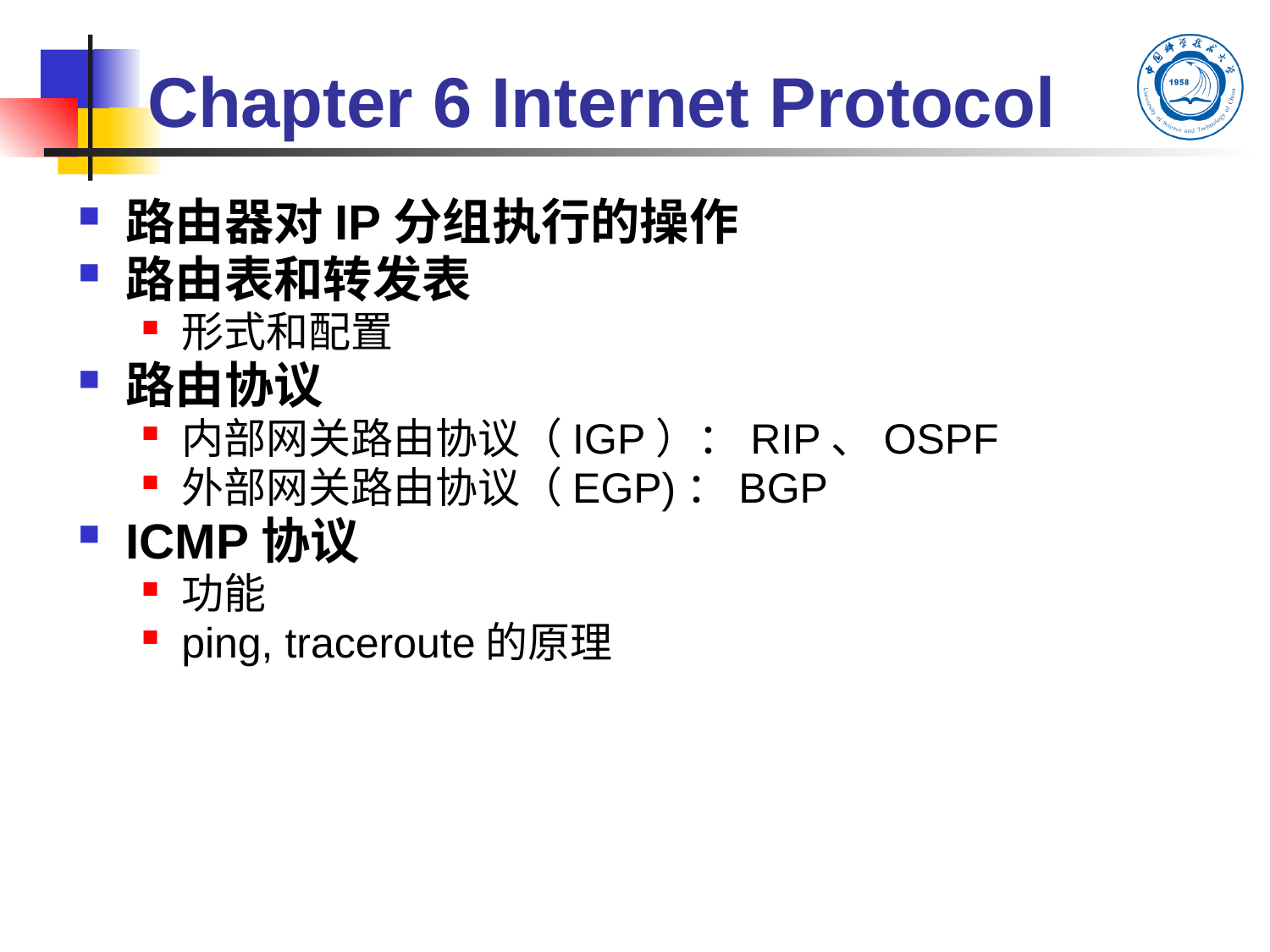

# Chapter 6 Internet Protocol
路由器对IP分组执行的操作
路由表和转发表
形式和配置
路由协议
内部网关路由协议（IGP）：RIP、OSPF
外部网关路由协议（EGP)：BGP
ICMP协议
功能
ping, traceroute的原理